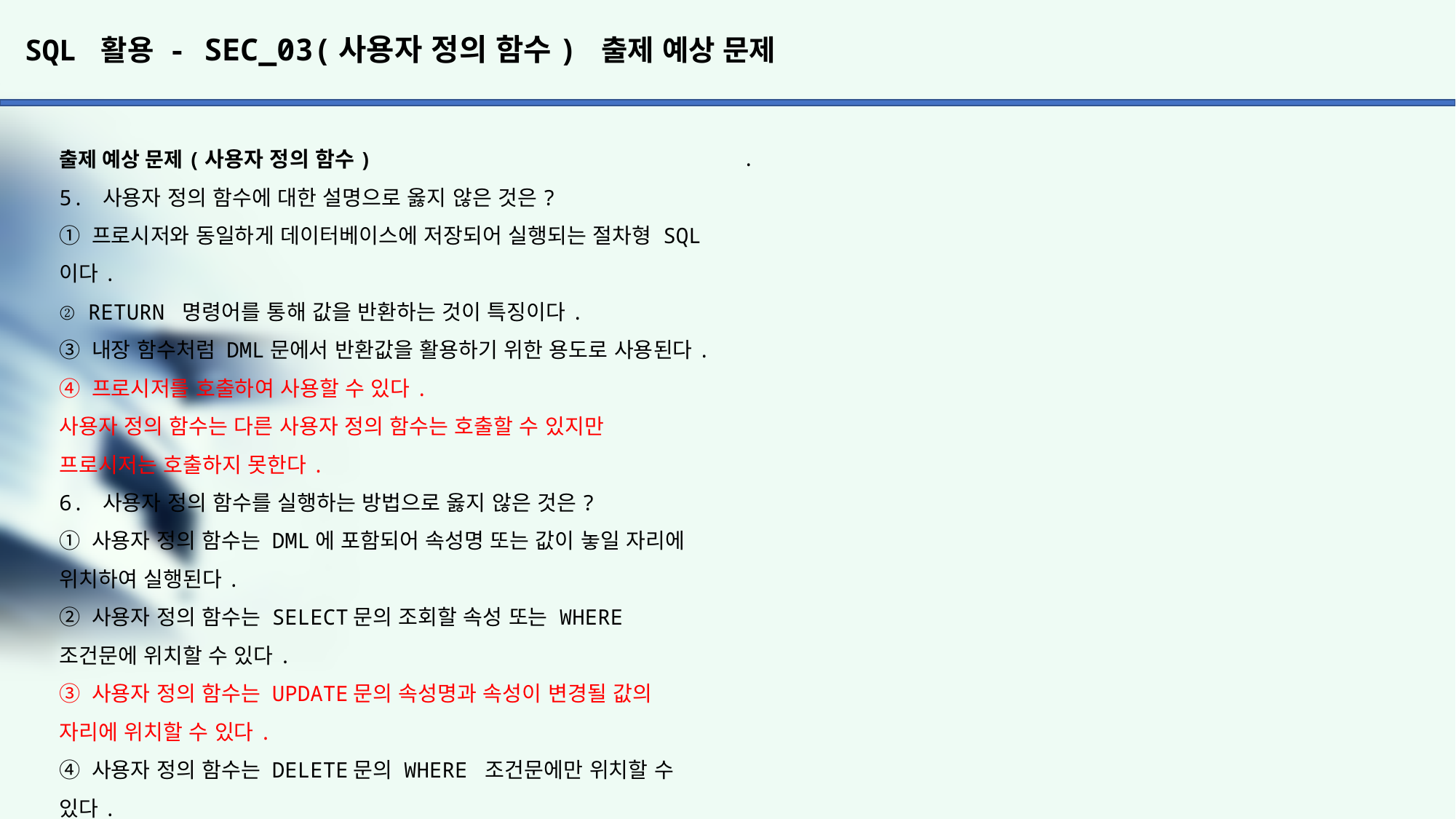

# SQL 활용 - SEC_03(사용자 정의 함수) 출제 예상 문제
.
출제 예상 문제(사용자 정의 함수)
5. 사용자 정의 함수에 대한 설명으로 옳지 않은 것은?
① 프로시저와 동일하게 데이터베이스에 저장되어 실행되는 절차형 SQL이다.
② RETURN 명령어를 통해 값을 반환하는 것이 특징이다.
③ 내장 함수처럼 DML문에서 반환값을 활용하기 위한 용도로 사용된다.
④ 프로시저를 호출하여 사용할 수 있다.
사용자 정의 함수는 다른 사용자 정의 함수는 호출할 수 있지만
프로시저는 호출하지 못한다.
6. 사용자 정의 함수를 실행하는 방법으로 옳지 않은 것은?
① 사용자 정의 함수는 DML에 포함되어 속성명 또는 값이 놓일 자리에 위치하여 실행된다.
② 사용자 정의 함수는 SELECT문의 조회할 속성 또는 WHERE 조건문에 위치할 수 있다.
③ 사용자 정의 함수는 UPDATE문의 속성명과 속성이 변경될 값의 자리에 위치할 수 있다.
④ 사용자 정의 함수는 DELETE문의 WHERE 조건문에만 위치할 수 있다.
사용자 정의 함수는 UPDATE문의 속성이 변경될 값의 자리에는 위치할 수 있지만 속성명 자리에는 위치할 수 없다.
사용자 정의 함수는 DML에서 속성명이나 값이 놓일 자리를 대체하여 사용된다.
표기 형식
SELECT 사용자 정의 함수명 FROM 테이블명;
INSERT INTO 테이블명(속성명) VALUES (사용자 정의 함수명);
DELETE FROM 테이블명 WHERE 속성명 = 사용자 정의 함수명;
UPDATE 테이블명 SET 속성명 = 사용자 정의 함수명;